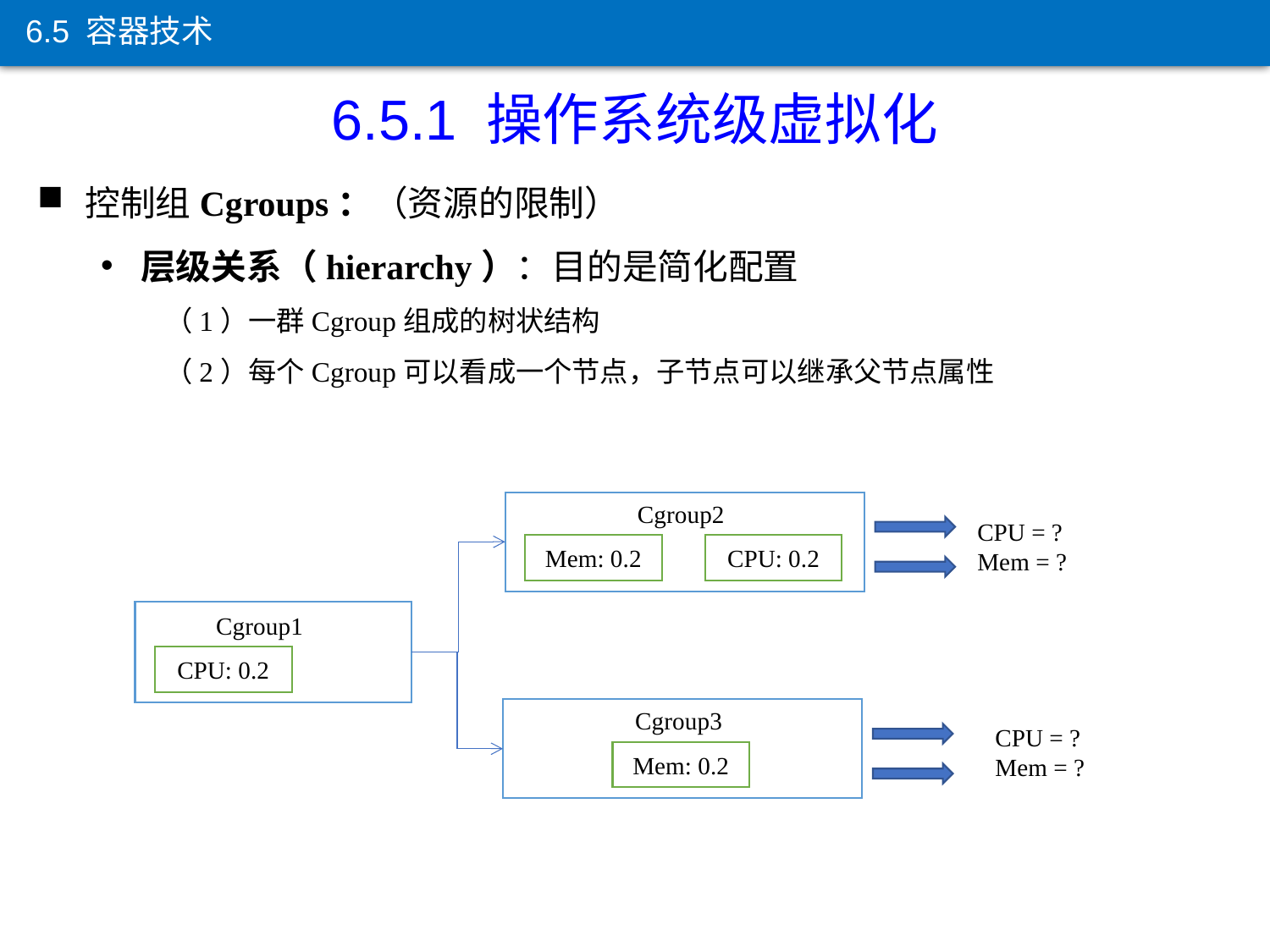

6.5 容器技术
6.5.1 操作系统级虚拟化
控制组Cgroups：（资源的限制）
层级关系（hierarchy）：目的是简化配置
（1）一群Cgroup组成的树状结构
（2）每个Cgroup可以看成一个节点，子节点可以继承父节点属性

Cgroup2
CPU = ?
Mem = ?

Mem: 0.2
CPU: 0.2

Cgroup1
CPU: 0.2

Cgroup3
CPU = ?
Mem = ?

Mem: 0.2

21